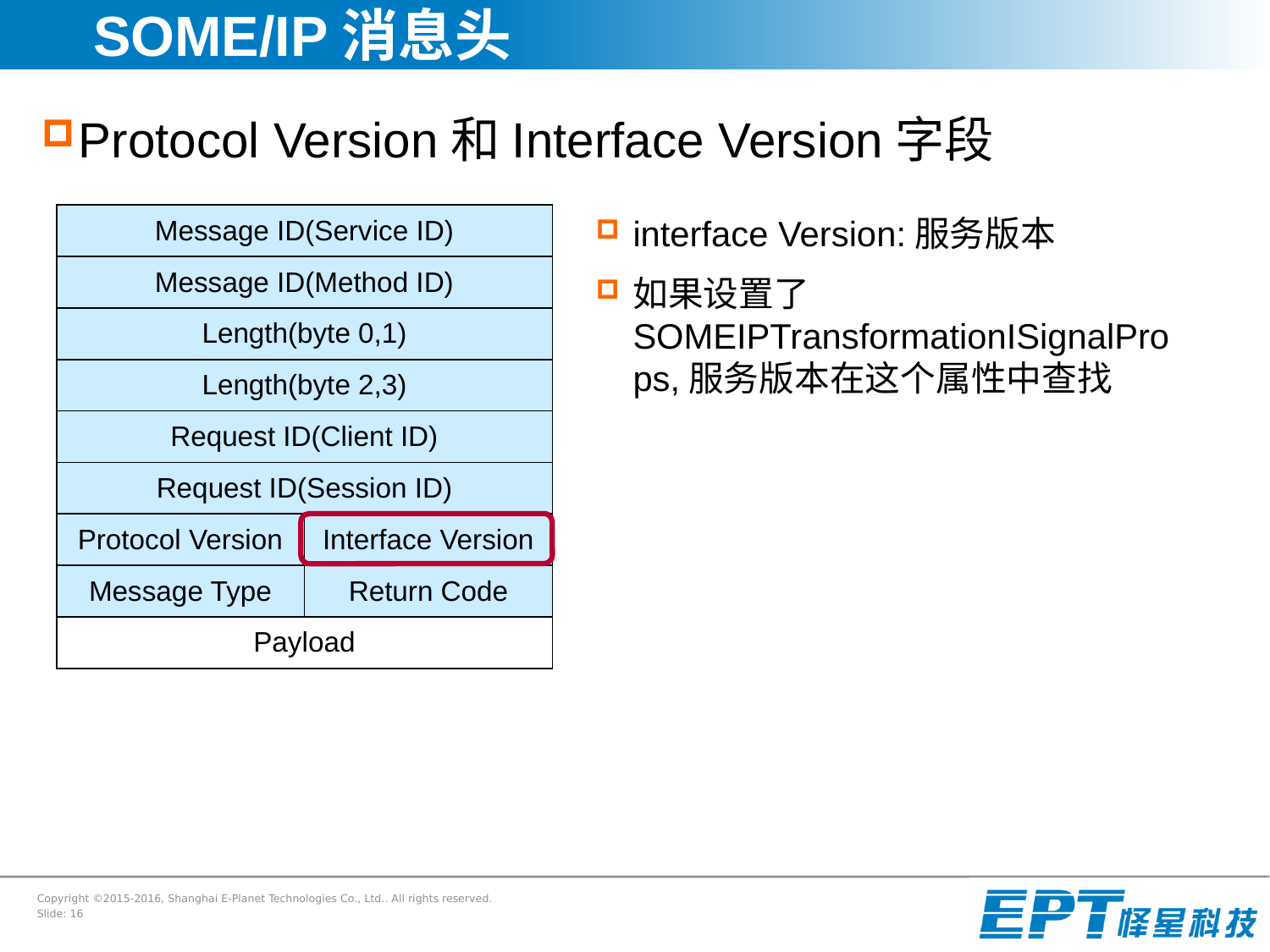

# SOME/IP消息头
Protocol Version和Interface Version字段
| Message ID(Service ID) |  |
| --- | --- |
| Message ID(Method ID) |  |
| Length(byte 0,1) |  |
| Length(byte 2,3) |  |
| Request ID(Client ID) |  |
| Request ID(Session ID) |  |
| Protocol Version | Interface Version |
| Message Type | Return Code |
| Payload |  |
interface Version:服务版本
如果设置了SOMEIPTransformationISignalProps,服务版本在这个属性中查找